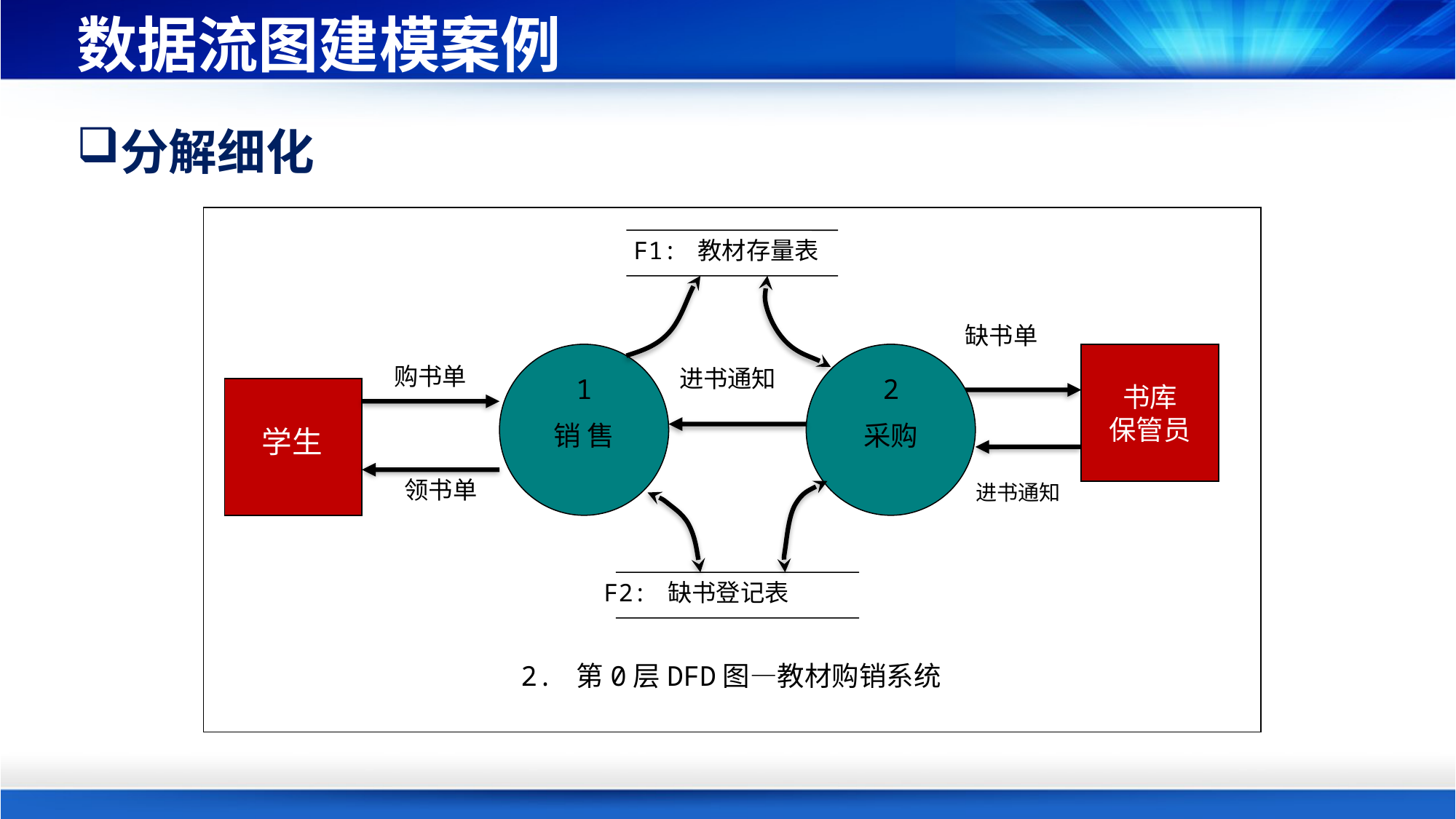

# 数据流图建模案例
分解细化

F1: 教材存量表

缺书单

书库
保管员
购书单
进书通知
1
销 售
2
采购

学生

领书单
进书通知

F2: 缺书登记表

2. 第0层DFD图—教材购销系统